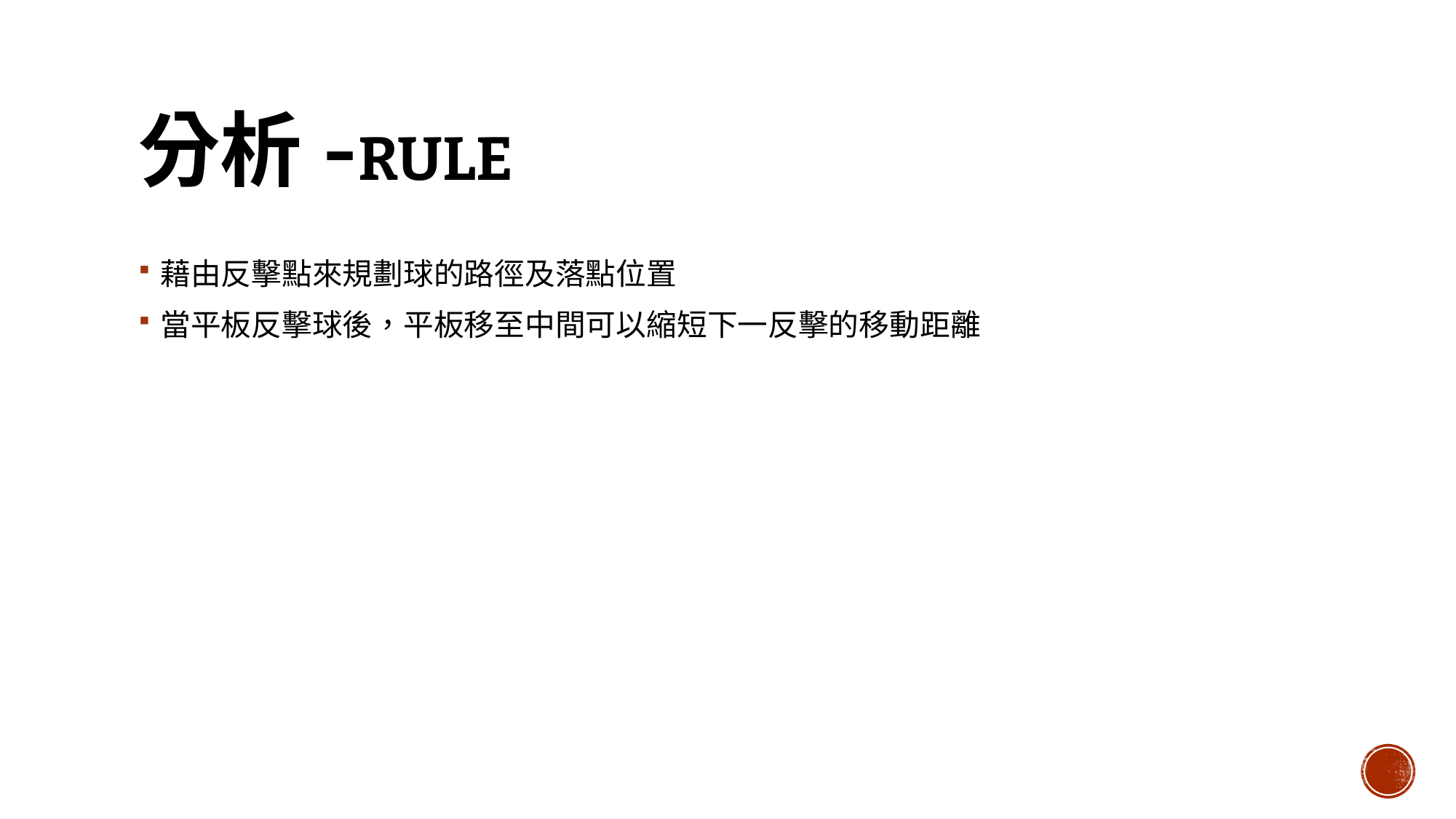

# 分析-RULE
藉由反擊點來規劃球的路徑及落點位置
當平板反擊球後，平板移至中間可以縮短下一反擊的移動距離